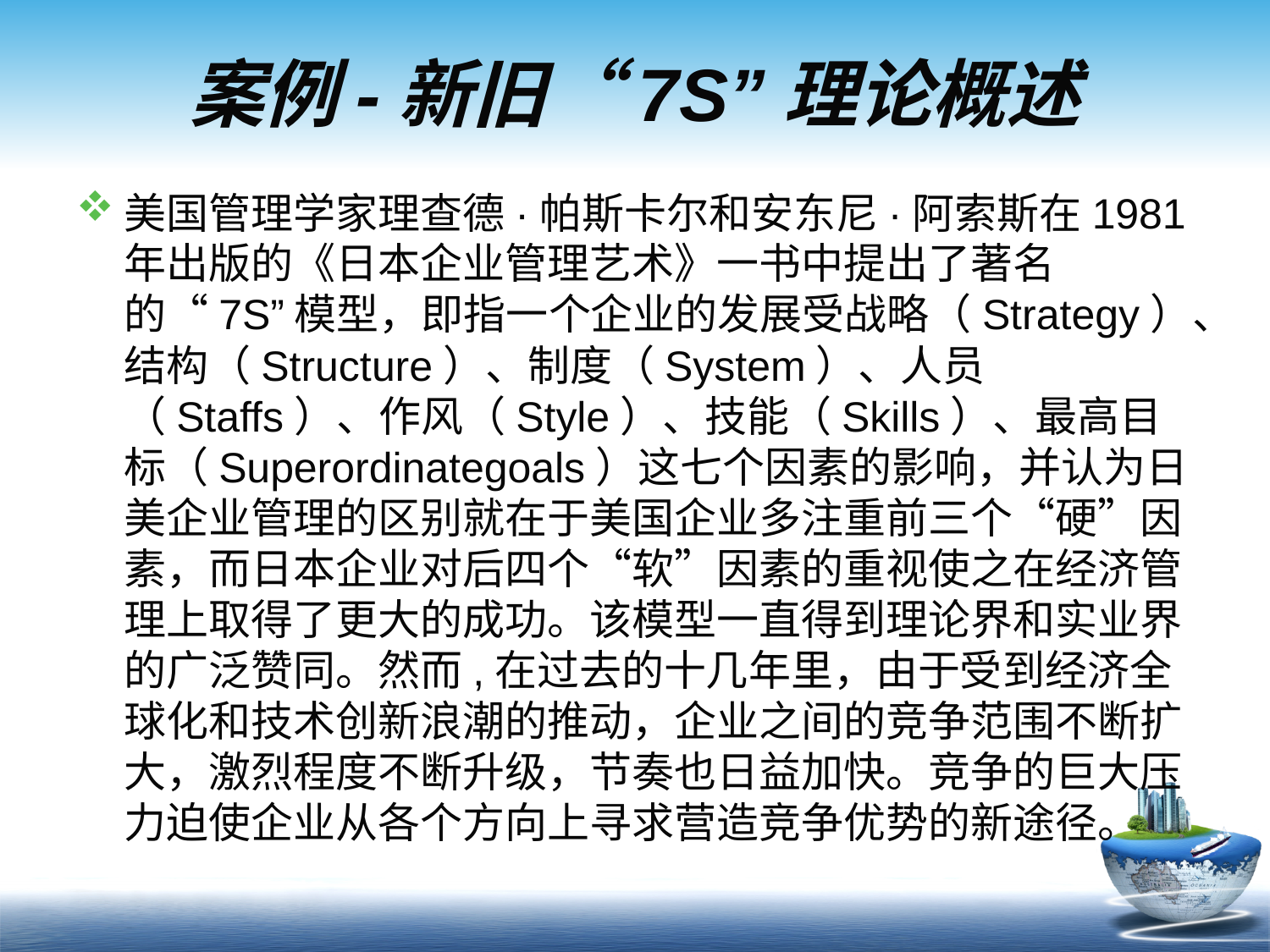

# 案例-新旧“7S”理论概述
美国管理学家理查德·帕斯卡尔和安东尼·阿索斯在1981年出版的《日本企业管理艺术》一书中提出了著名的“7S”模型，即指一个企业的发展受战略（Strategy）、结构（Structure）、制度（System）、人员（Staffs）、作风（Style）、技能（Skills）、最高目标（Superordinategoals）这七个因素的影响，并认为日美企业管理的区别就在于美国企业多注重前三个“硬”因素，而日本企业对后四个“软”因素的重视使之在经济管理上取得了更大的成功。该模型一直得到理论界和实业界的广泛赞同。然而,在过去的十几年里，由于受到经济全球化和技术创新浪潮的推动，企业之间的竞争范围不断扩大，激烈程度不断升级，节奏也日益加快。竞争的巨大压力迫使企业从各个方向上寻求营造竞争优势的新途径。